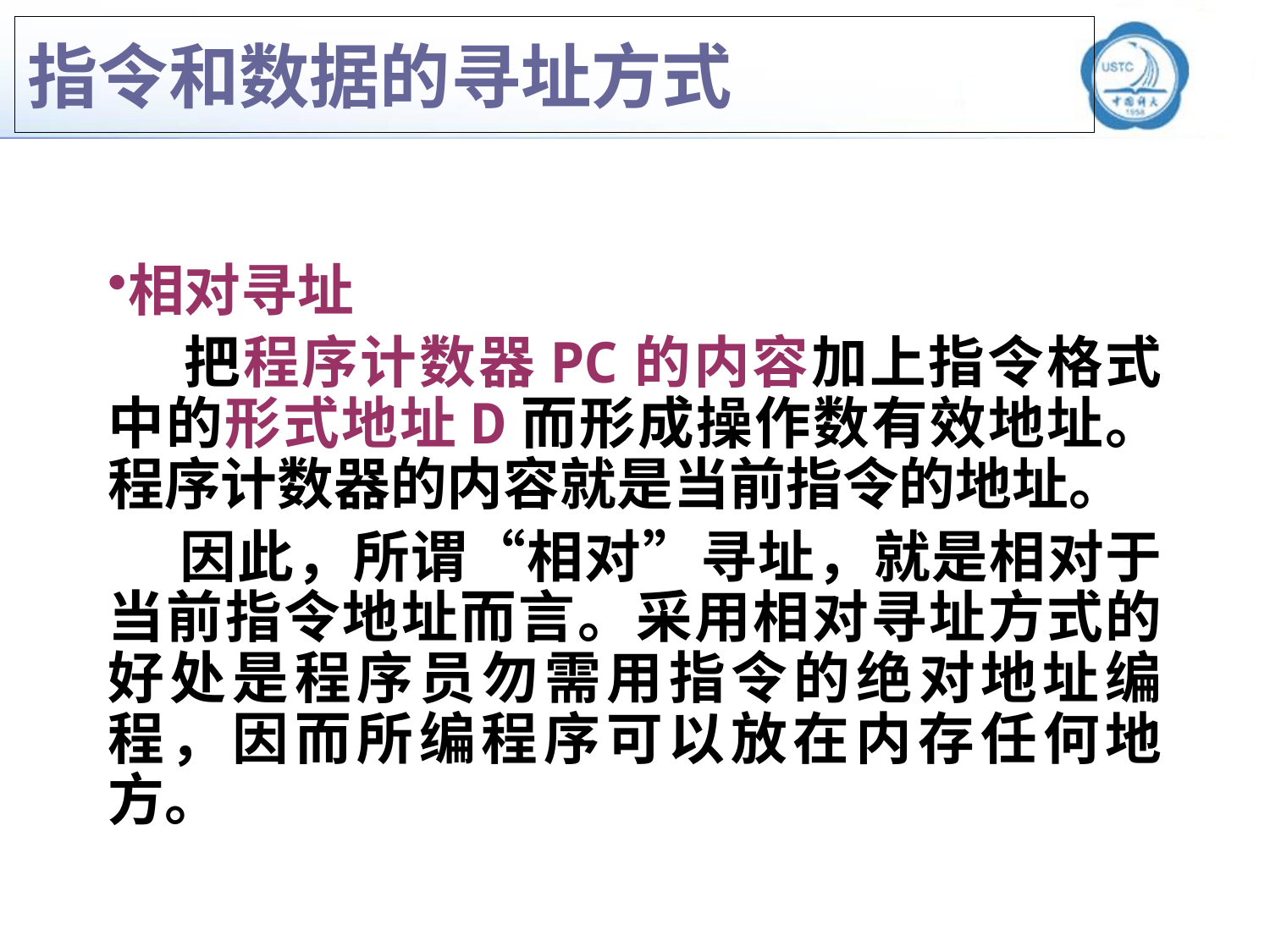

# 指令和数据的寻址方式
相对寻址
    把程序计数器PC的内容加上指令格式中的形式地址D而形成操作数有效地址。程序计数器的内容就是当前指令的地址。
    因此，所谓“相对”寻址，就是相对于当前指令地址而言。采用相对寻址方式的好处是程序员勿需用指令的绝对地址编程，因而所编程序可以放在内存任何地方。